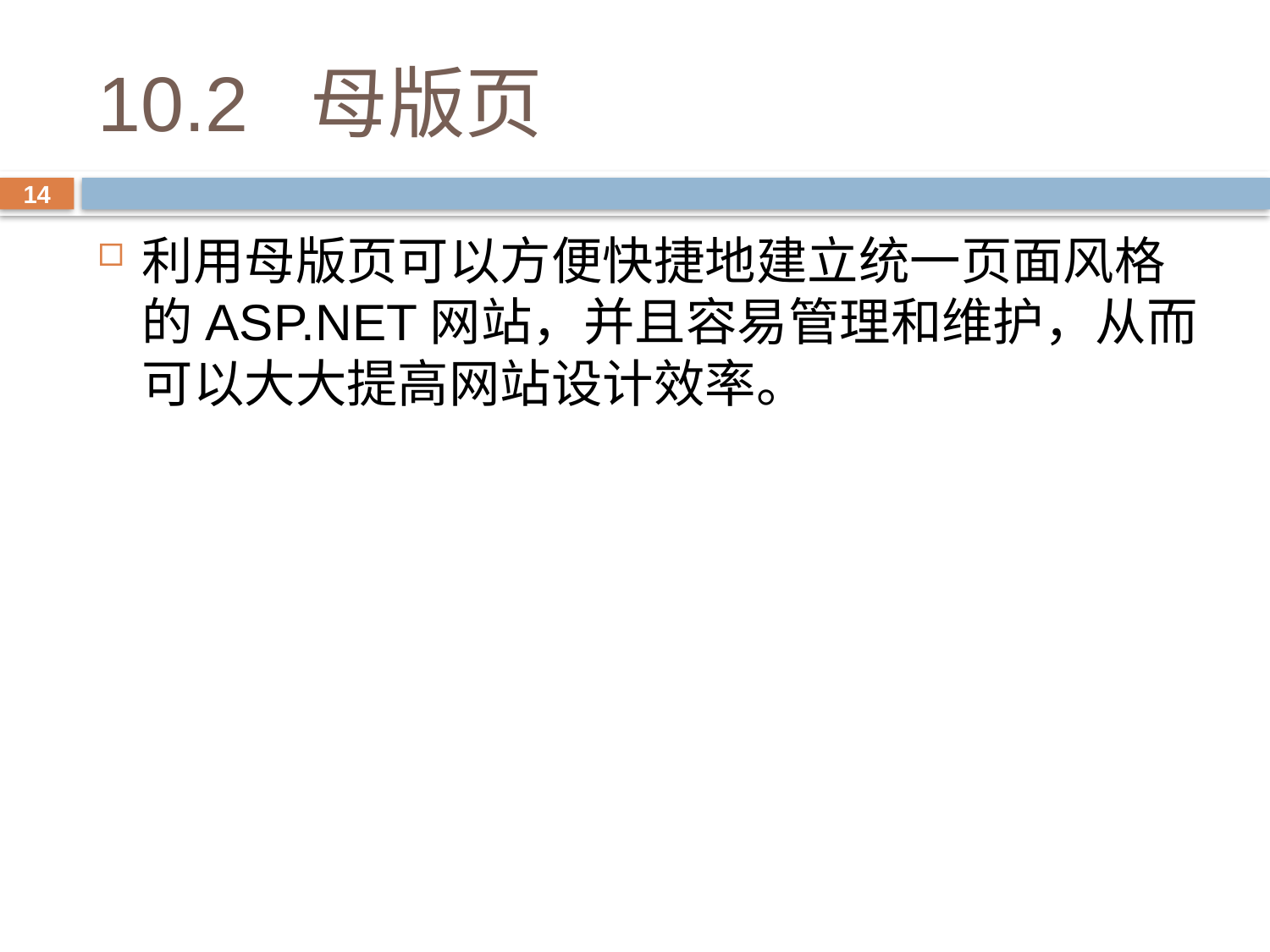

# 10.2  母版页
14
利用母版页可以方便快捷地建立统一页面风格的ASP.NET网站，并且容易管理和维护，从而可以大大提高网站设计效率。